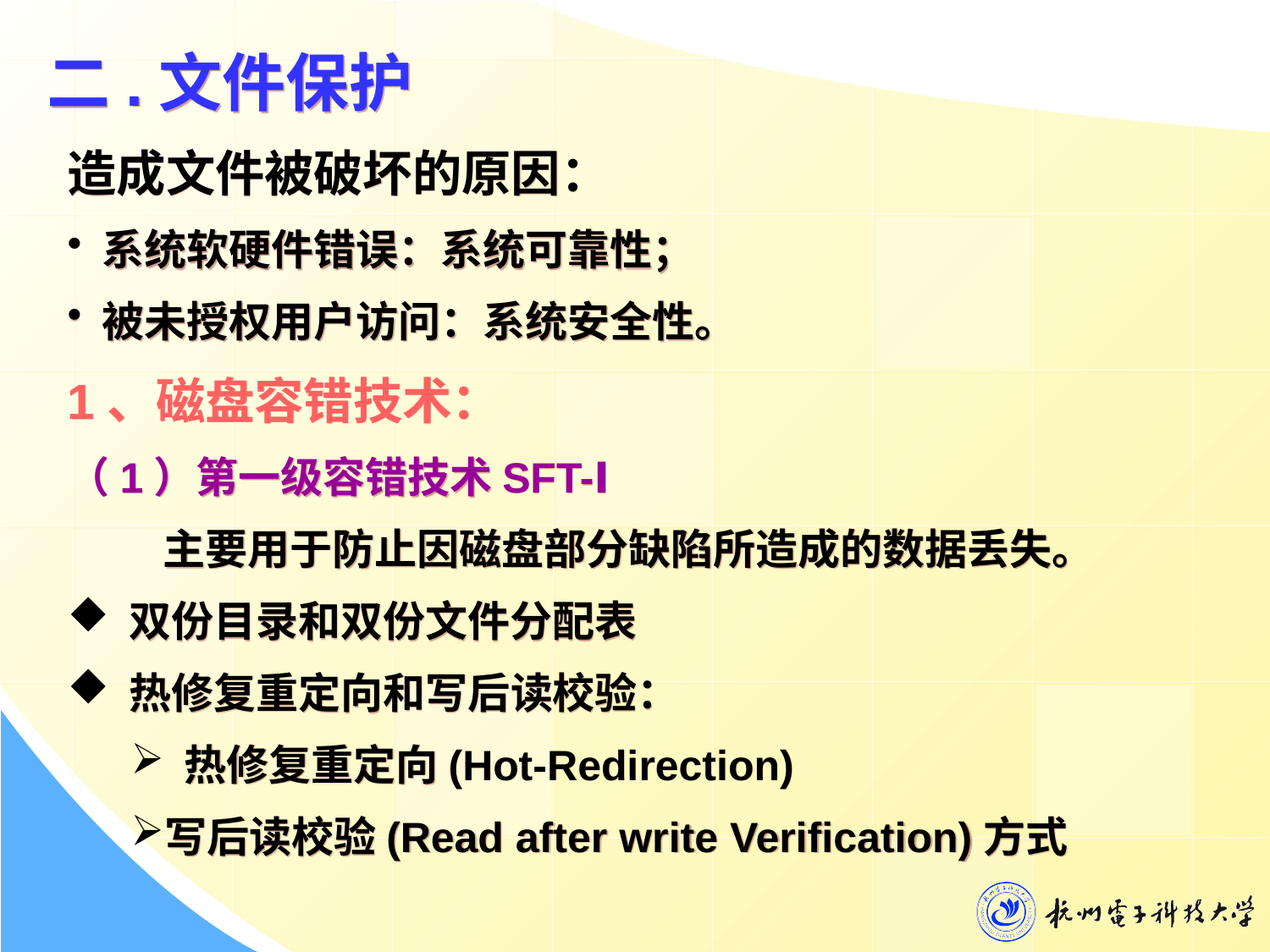

二.文件保护
造成文件被破坏的原因：
 系统软硬件错误：系统可靠性；
 被未授权用户访问：系统安全性。
1、磁盘容错技术：
（1）第一级容错技术SFT-Ⅰ
         主要用于防止因磁盘部分缺陷所造成的数据丢失。
 双份目录和双份文件分配表
 热修复重定向和写后读校验：
 热修复重定向(Hot-Redirection)
写后读校验(Read after write Verification)方式